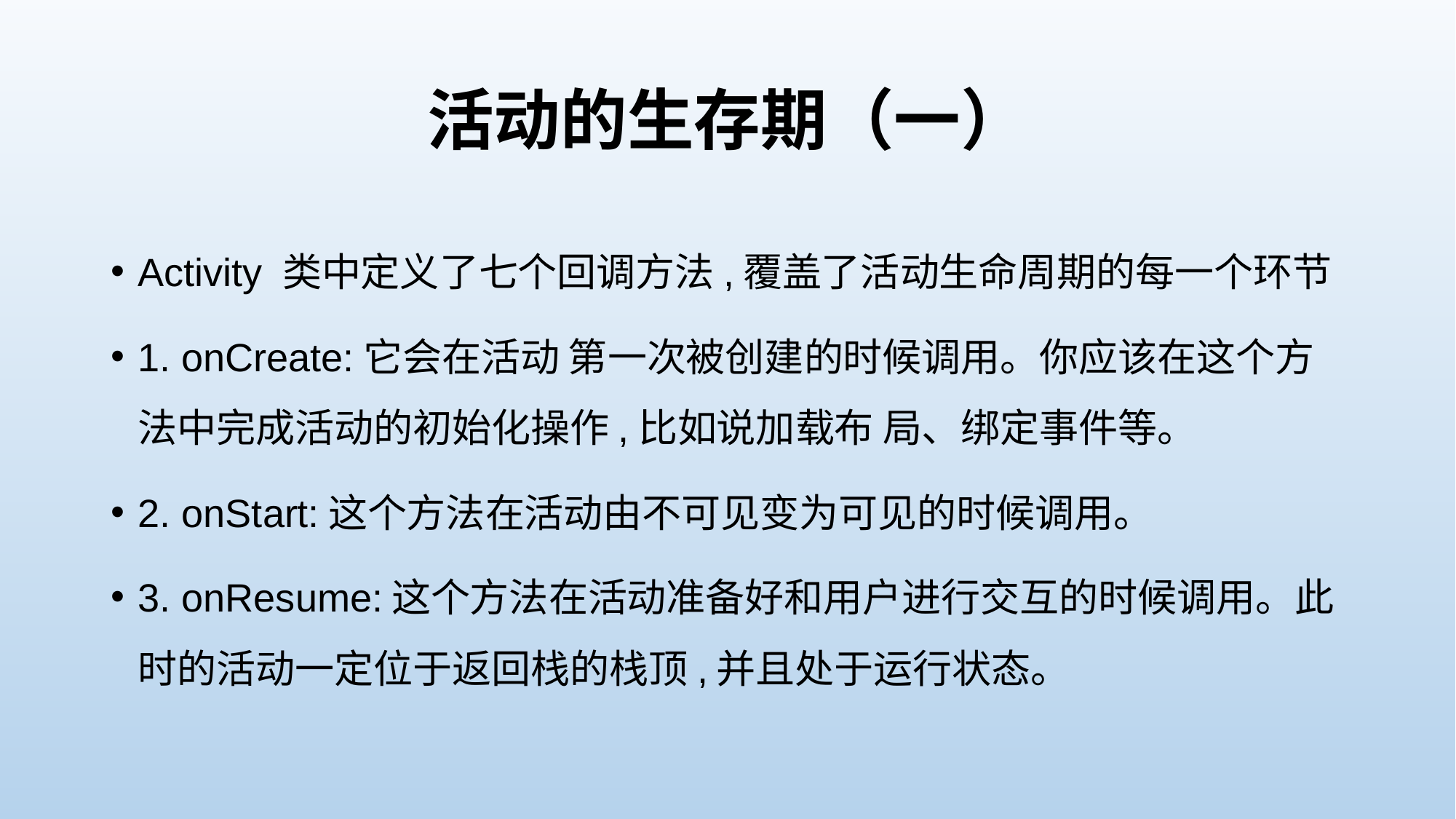

# 活动的生存期（一）
Activity 类中定义了七个回调方法,覆盖了活动生命周期的每一个环节
1. onCreate:它会在活动 第一次被创建的时候调用。你应该在这个方法中完成活动的初始化操作,比如说加载布 局、绑定事件等。
2. onStart:这个方法在活动由不可见变为可见的时候调用。
3. onResume:这个方法在活动准备好和用户进行交互的时候调用。此时的活动一定位于返回栈的栈顶,并且处于运行状态。